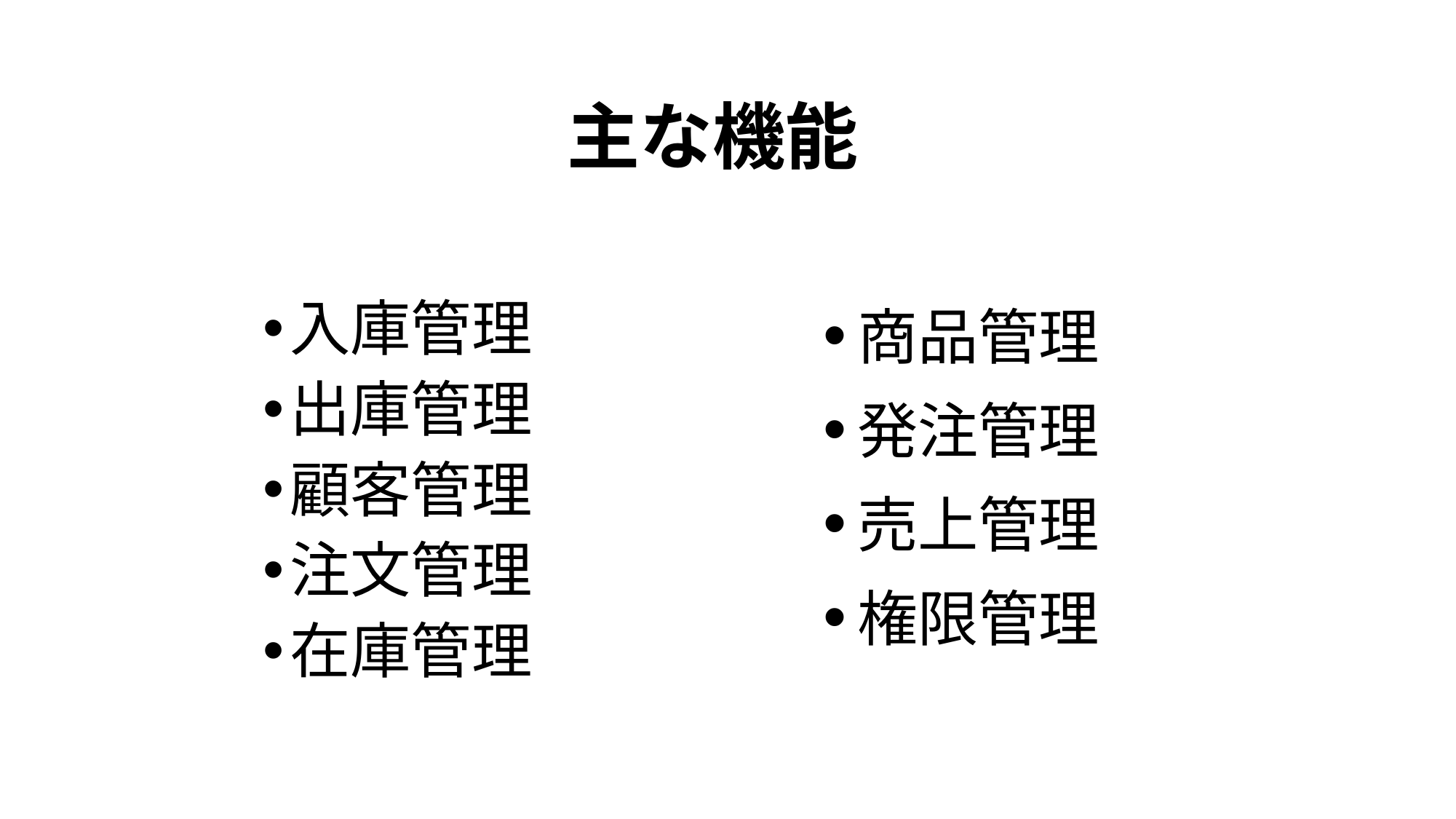

# 主な機能
入庫管理
出庫管理
顧客管理
注文管理
在庫管理
商品管理
発注管理
売上管理
権限管理